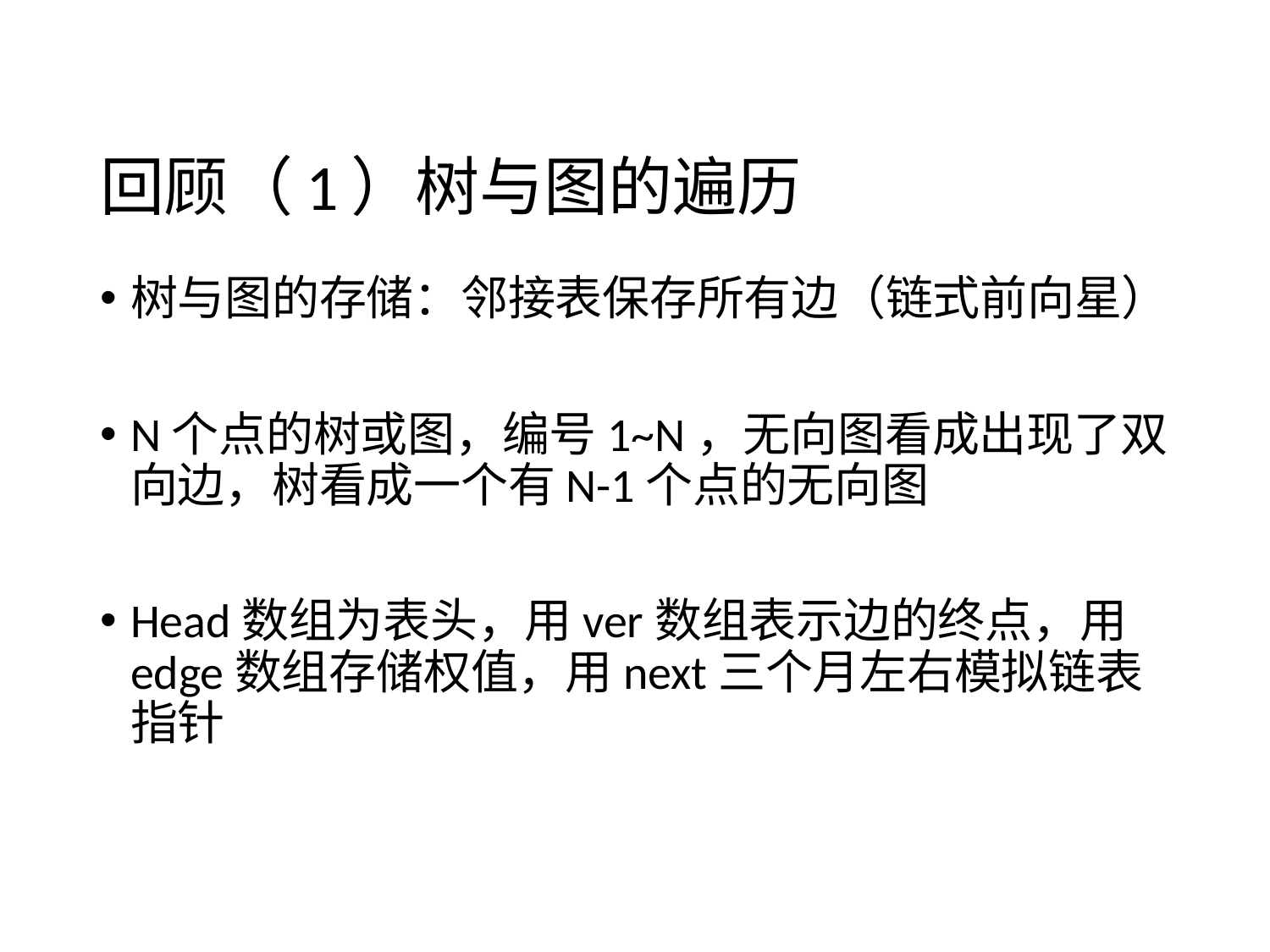

# 回顾（1）树与图的遍历
树与图的存储：邻接表保存所有边（链式前向星）

N个点的树或图，编号1~N，无向图看成出现了双向边，树看成一个有N-1个点的无向图

Head数组为表头，用ver数组表示边的终点，用edge数组存储权值，用next三个月左右模拟链表指针